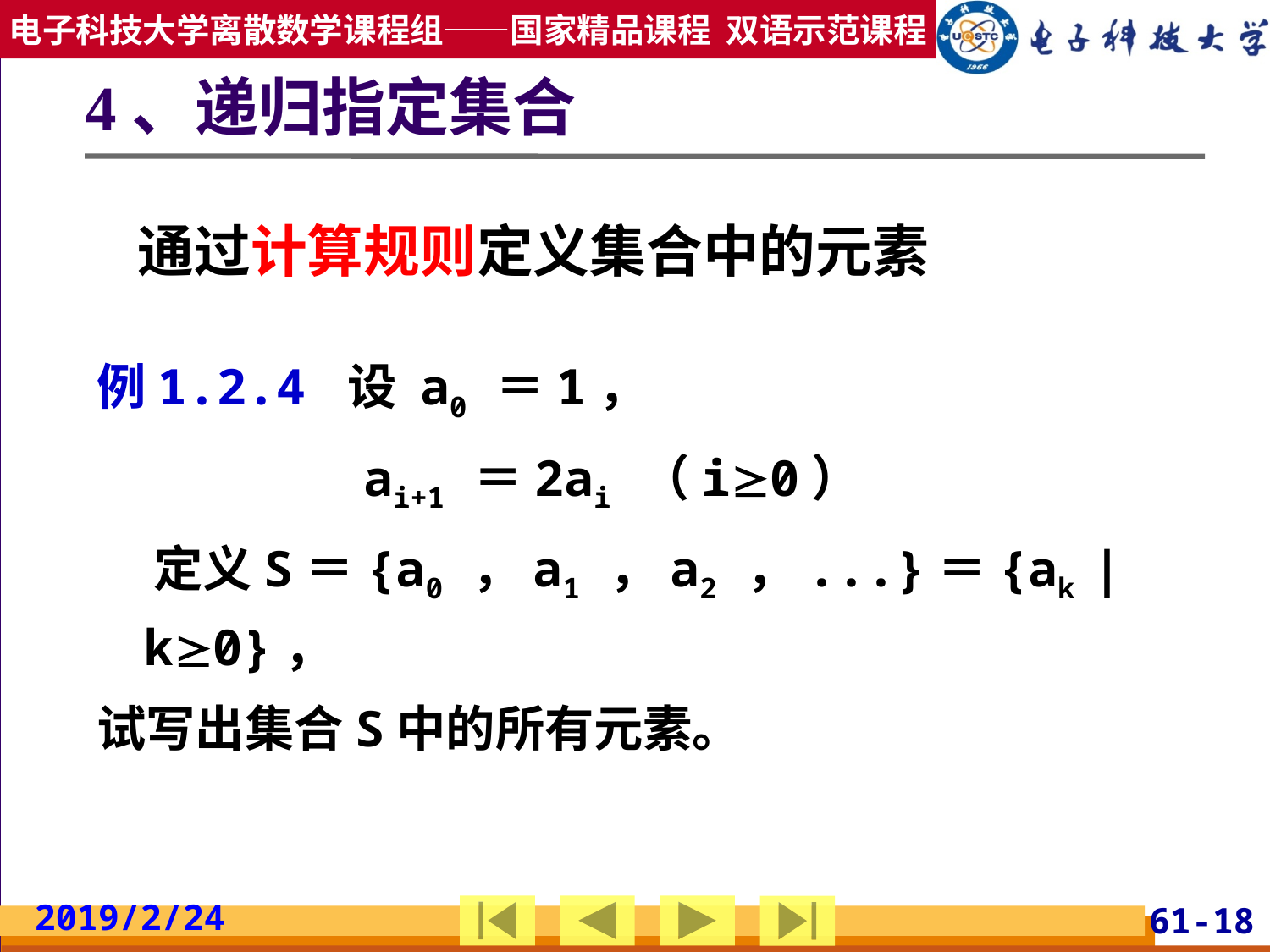

# 4、递归指定集合
通过计算规则定义集合中的元素
例1.2.4 设 a0 ＝1，
         ai+1 ＝2ai （i≥0）
    定义S＝{a0 ，a1 ，a2 ，...}＝{ak | k≥0}，
试写出集合S中的所有元素。
2019/2/24